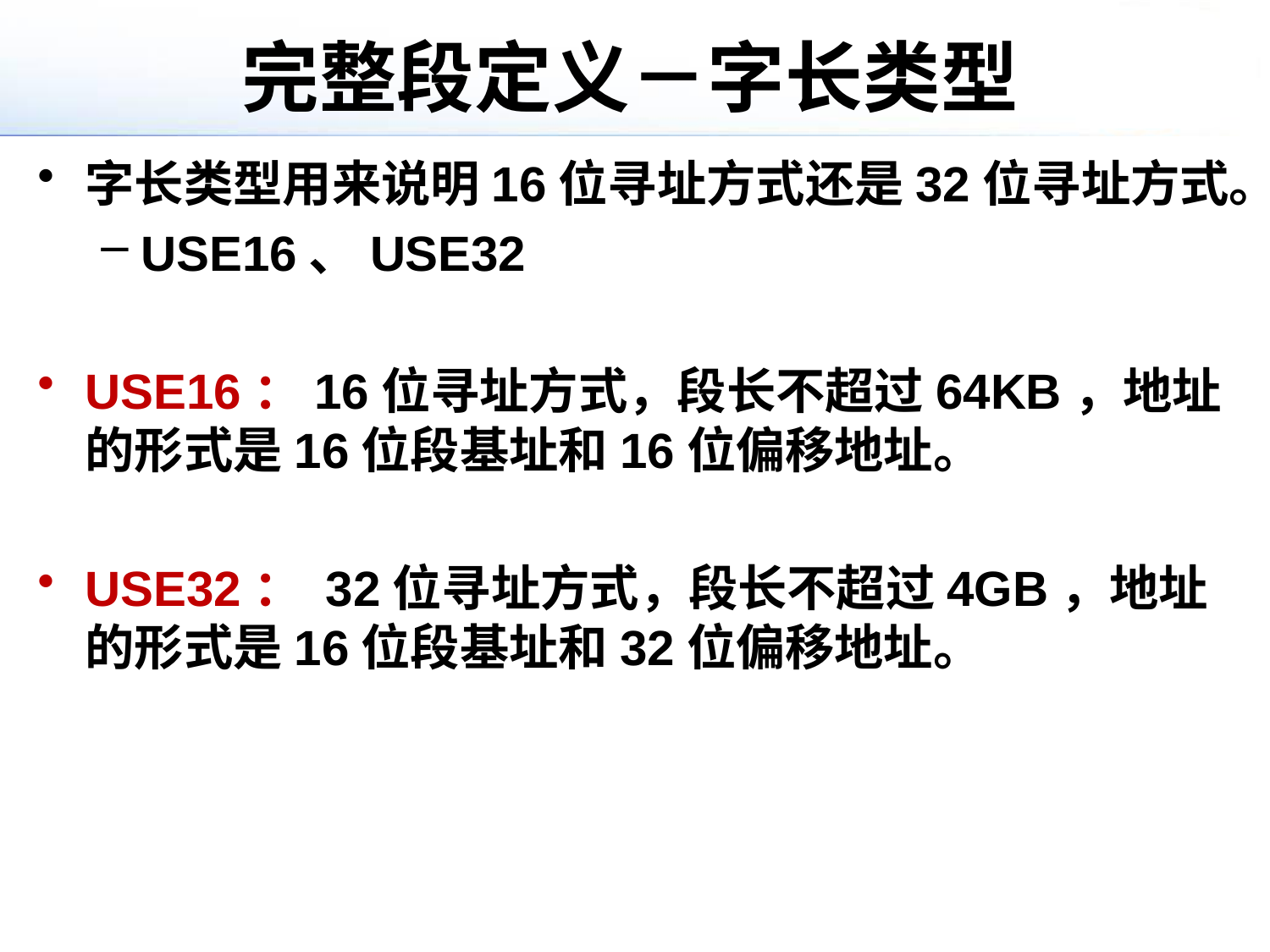

# 完整段定义－字长类型
字长类型用来说明16位寻址方式还是32位寻址方式。
USE16、USE32

USE16：16位寻址方式，段长不超过64KB，地址的形式是16位段基址和16位偏移地址。

USE32： 32位寻址方式，段长不超过4GB，地址的形式是16位段基址和32位偏移地址。